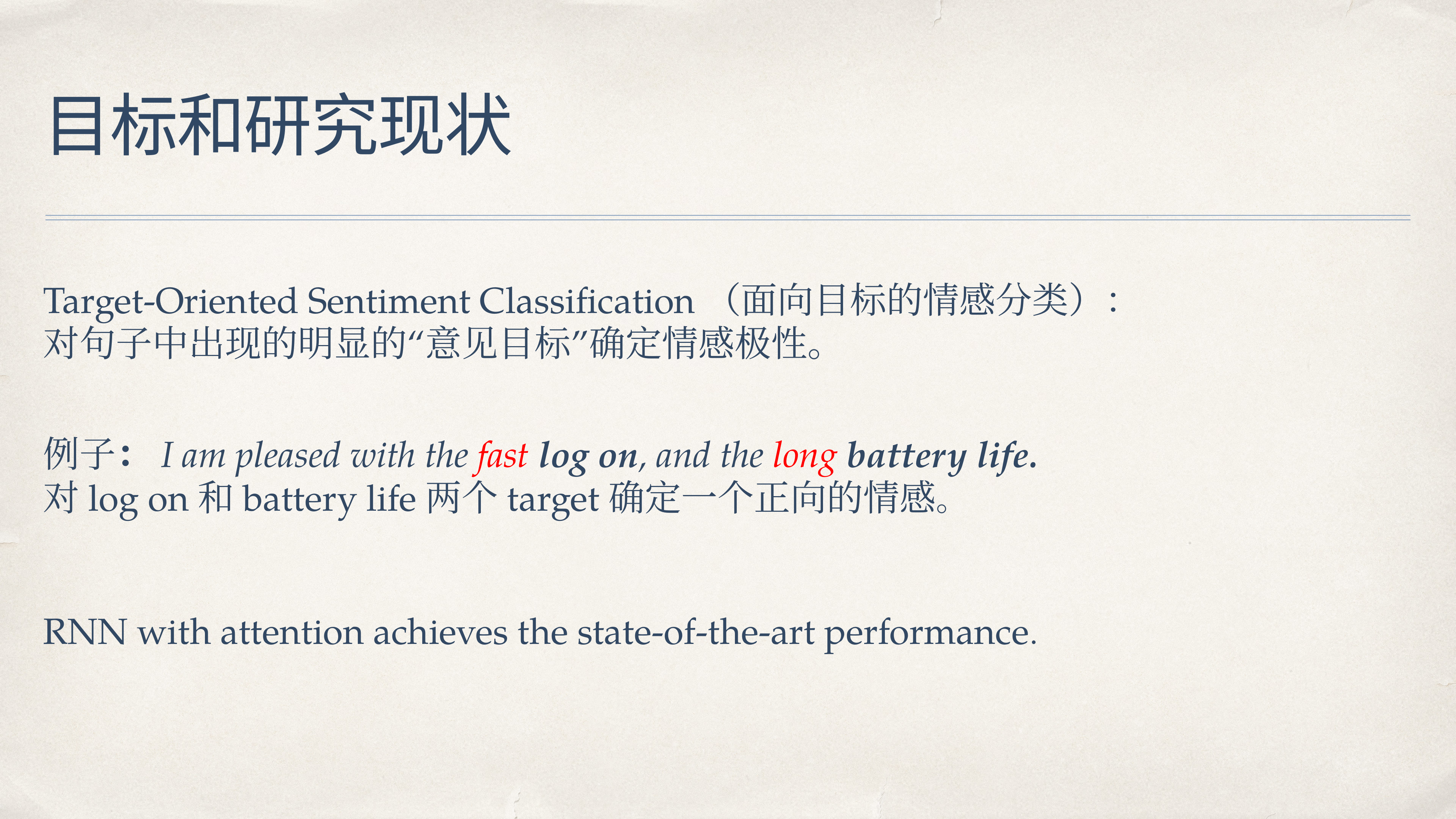

# 目标和研究现状
Target-Oriented Sentiment Classification（面向目标的情感分类）：
对句子中出现的明显的“意见目标”确定情感极性。
例子：I am pleased with the fast log on, and the long battery life.
对log on和battery life两个target确定一个正向的情感。
RNN with attention achieves the state-of-the-art performance.